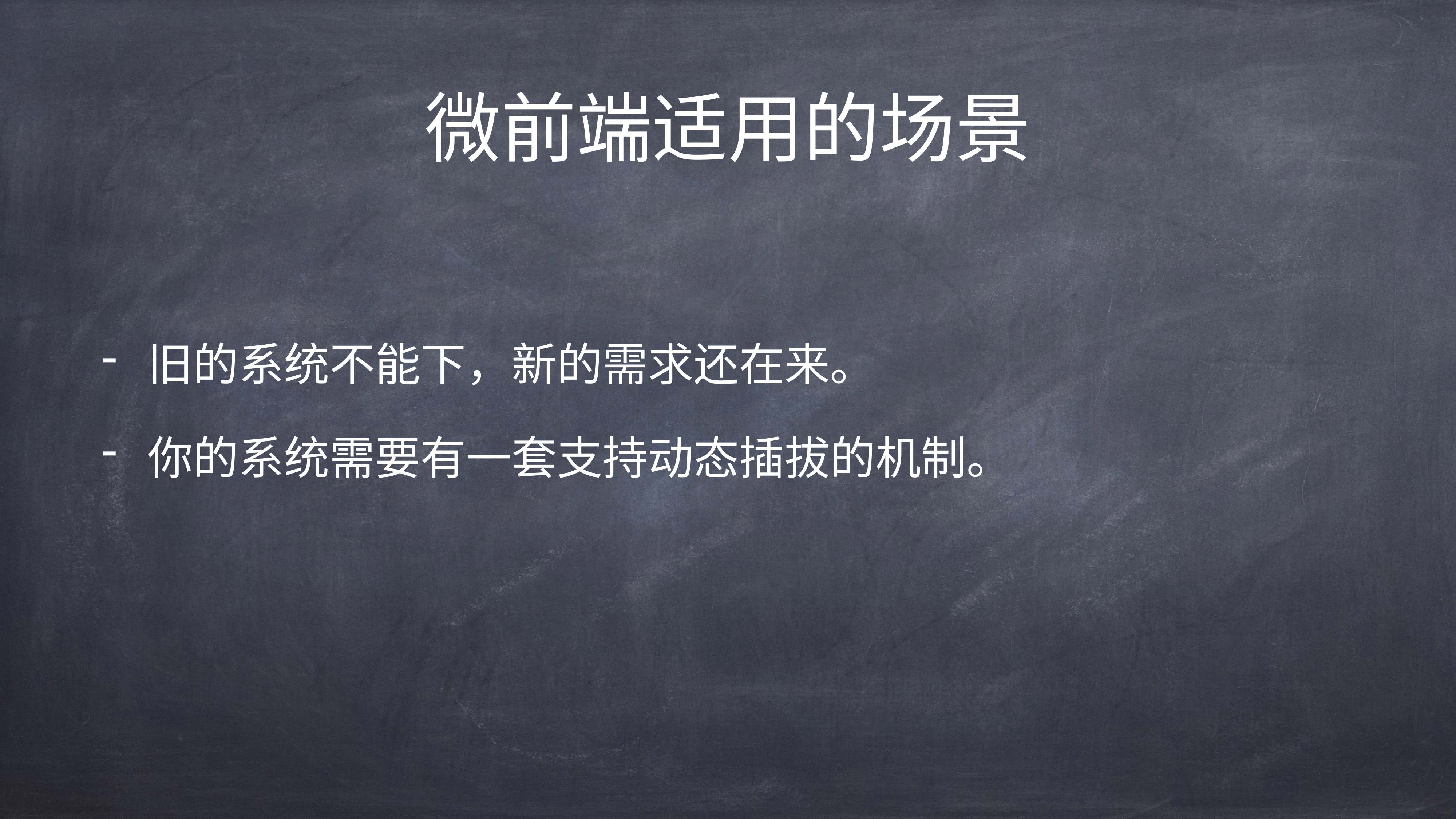

# 微前端适用的场景
旧的系统不能下，新的需求还在来。
你的系统需要有一套支持动态插拔的机制。